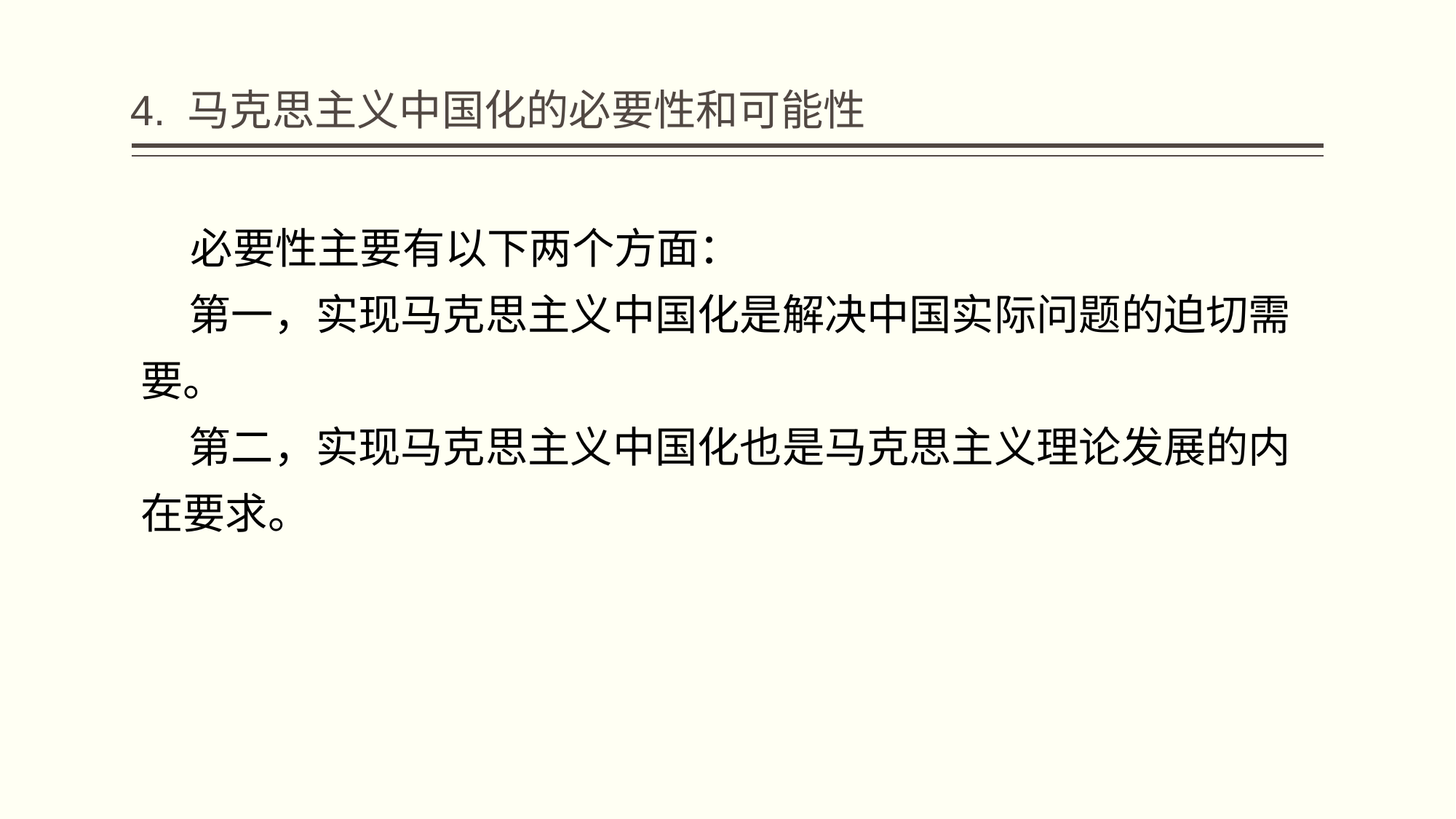

# 4. 马克思主义中国化的必要性和可能性
     必要性主要有以下两个方面：
    第一，实现马克思主义中国化是解决中国实际问题的迫切需要。
    第二，实现马克思主义中国化也是马克思主义理论发展的内在要求。